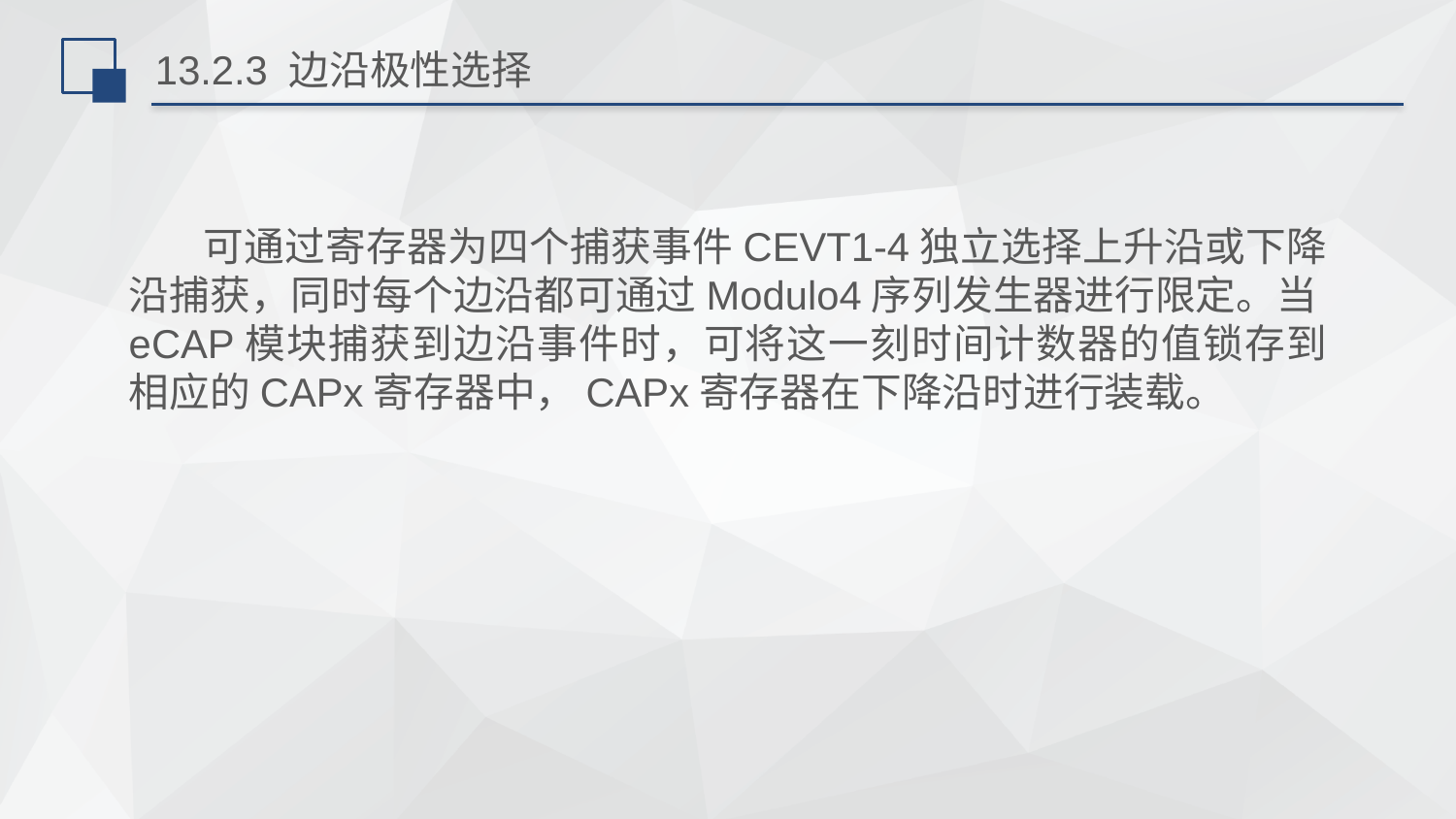

# 13.2.3 边沿极性选择
       可通过寄存器为四个捕获事件CEVT1-4独立选择上升沿或下降沿捕获，同时每个边沿都可通过Modulo4序列发生器进行限定。当eCAP模块捕获到边沿事件时，可将这一刻时间计数器的值锁存到相应的CAPx寄存器中，CAPx寄存器在下降沿时进行装载。